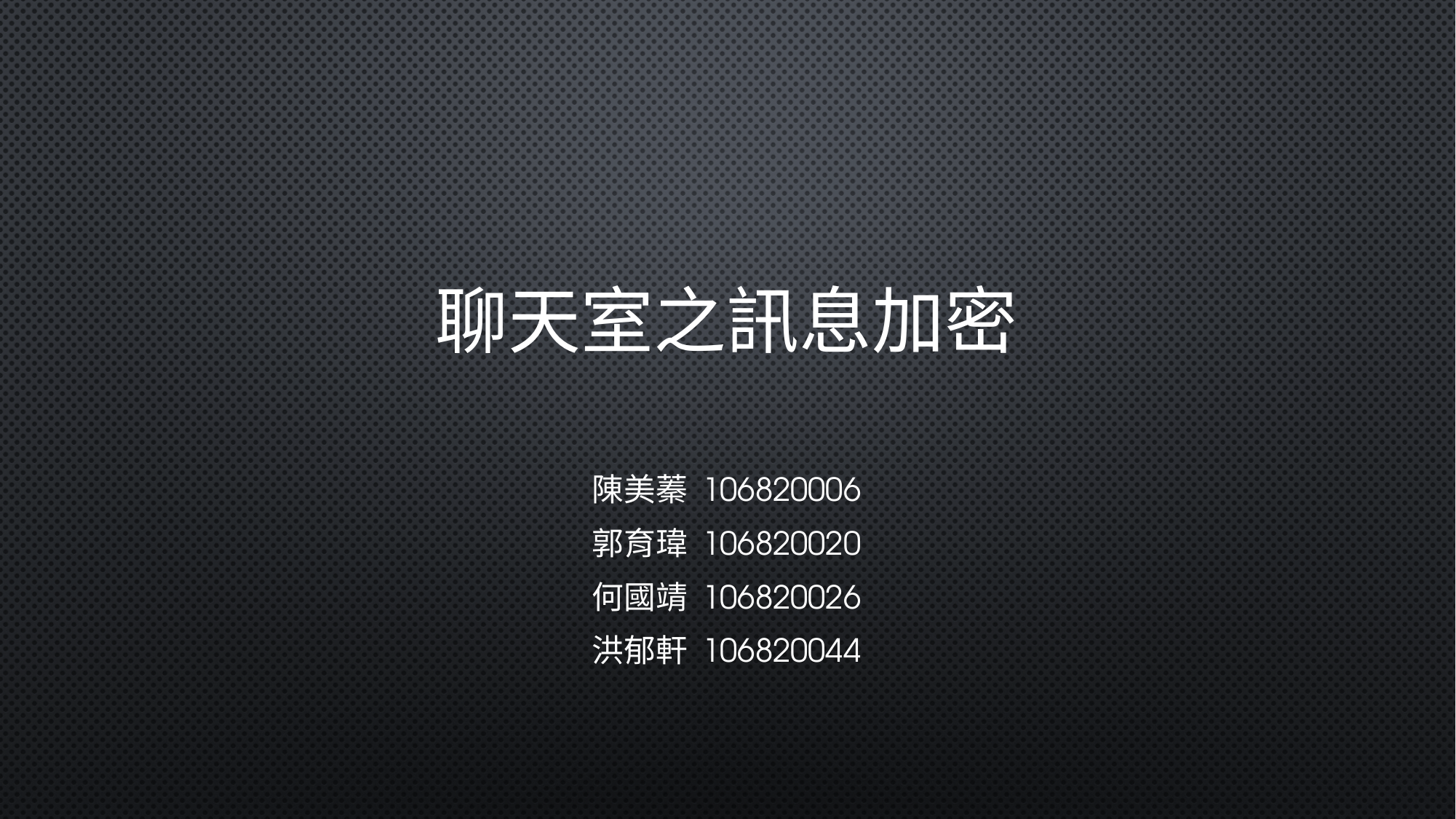

# 聊天室之訊息加密
陳美蓁 106820006
郭育瑋 106820020
何國靖 106820026
洪郁軒 106820044